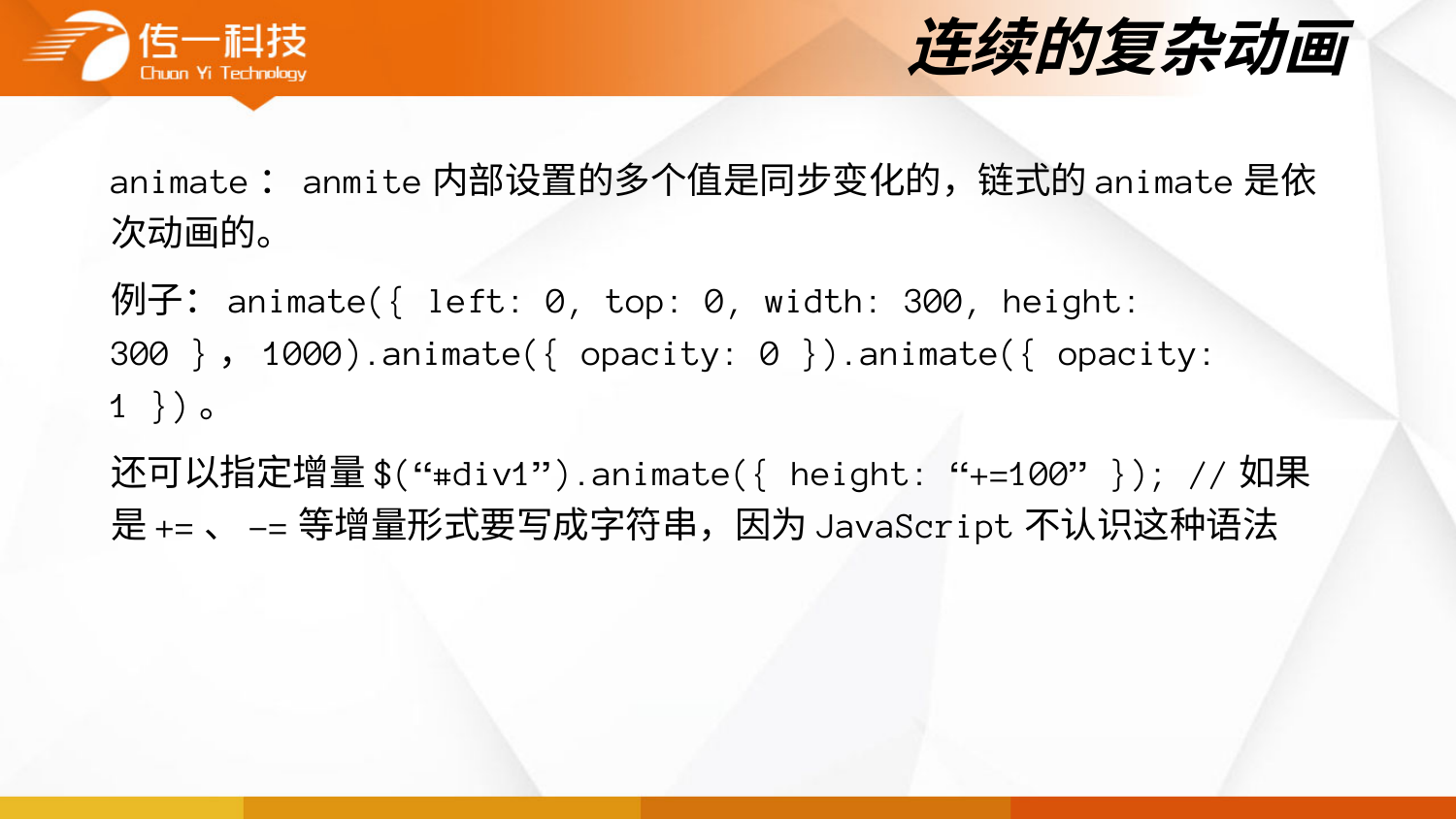

# 连续的复杂动画
animate：anmite内部设置的多个值是同步变化的，链式的animate是依次动画的。
例子：animate({ left: 0, top: 0, width: 300, height: 300 }，1000).animate({ opacity: 0 }).animate({ opacity: 1 })。
还可以指定增量$(“#div1”).animate({ height: “+=100” }); //如果是+=、-=等增量形式要写成字符串，因为JavaScript不认识这种语法